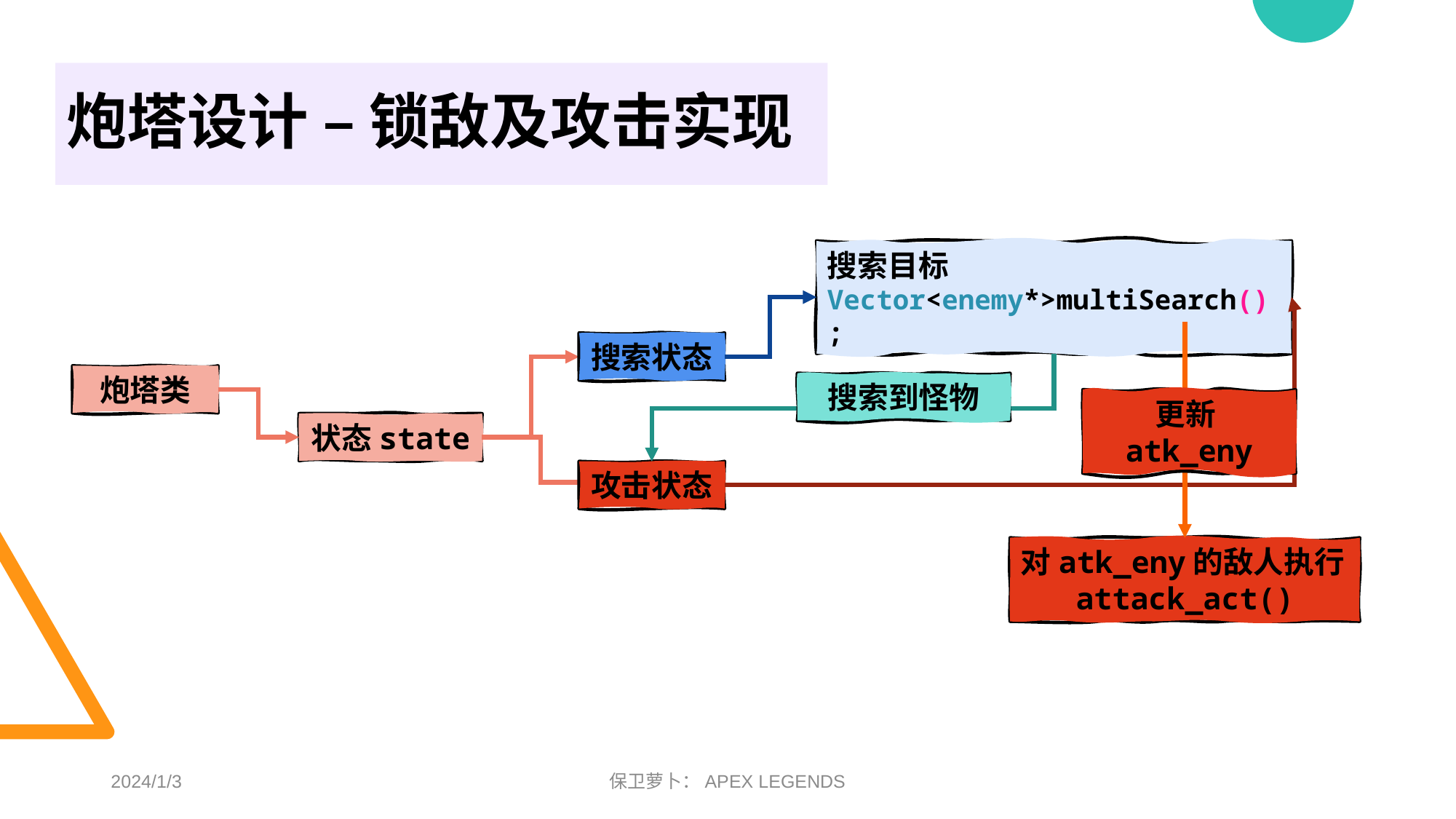

# 炮塔设计 – 锁敌及攻击实现
搜索目标Vector<enemy*>multiSearch();
搜索状态
炮塔类
搜索到怪物
更新atk_eny
状态state
攻击状态
对atk_eny的敌人执行attack_act()
2024/1/3
保卫萝卜：APEX LEGENDS